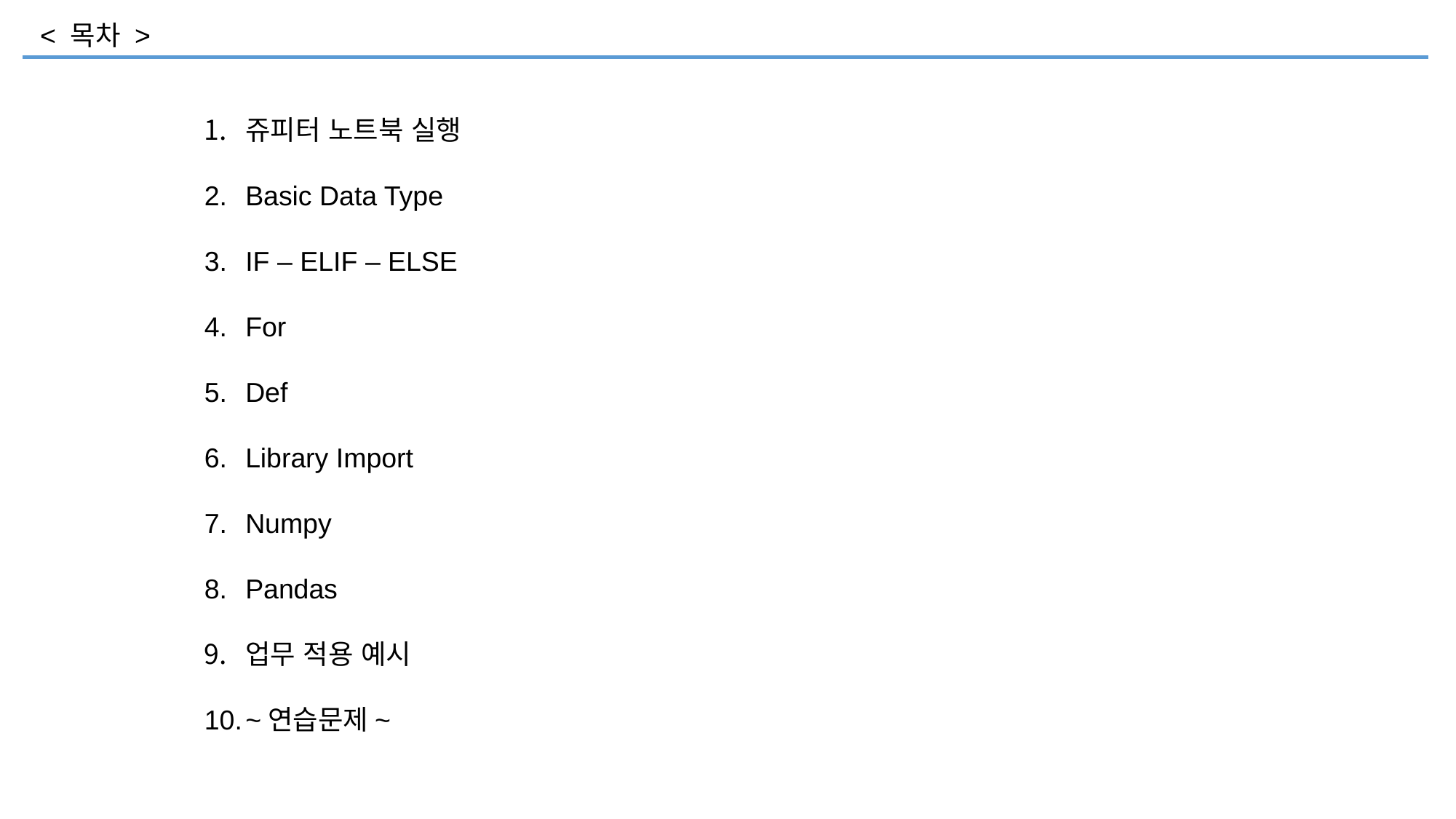

< 목차 >
쥬피터 노트북 실행

Basic Data Type

IF – ELIF – ELSE

For

Def

Library Import

Numpy

Pandas

업무 적용 예시

~연습문제~